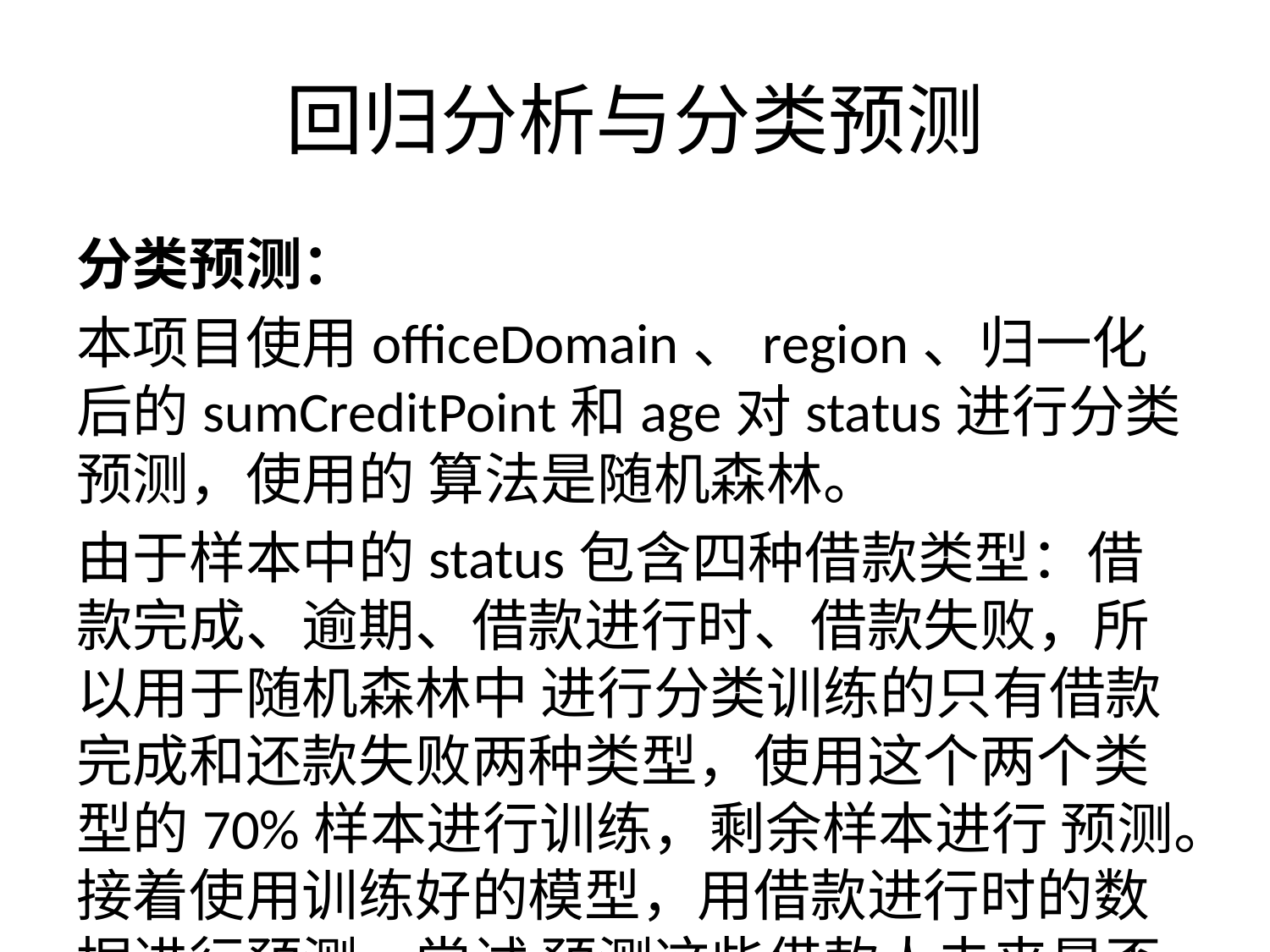

# 回归分析与分类预测
分类预测：
本项目使用officeDomain、region、归一化后的sumCreditPoint和age对status进行分类预测，使用的 算法是随机森林。
由于样本中的status包含四种借款类型：借款完成、逾期、借款进行时、借款失败，所以用于随机森林中 进行分类训练的只有借款完成和还款失败两种类型，使用这个两个类型的70%样本进行训练，剩余样本进行 预测。接着使用训练好的模型，用借款进行时的数据进行预测，尝试 预测这些借款人未来是否会逾期。
结果表明：
训练模型的准确度达95%；
使用借款进行时的数据进行分类预测发现，这些样本未来都不会逾期